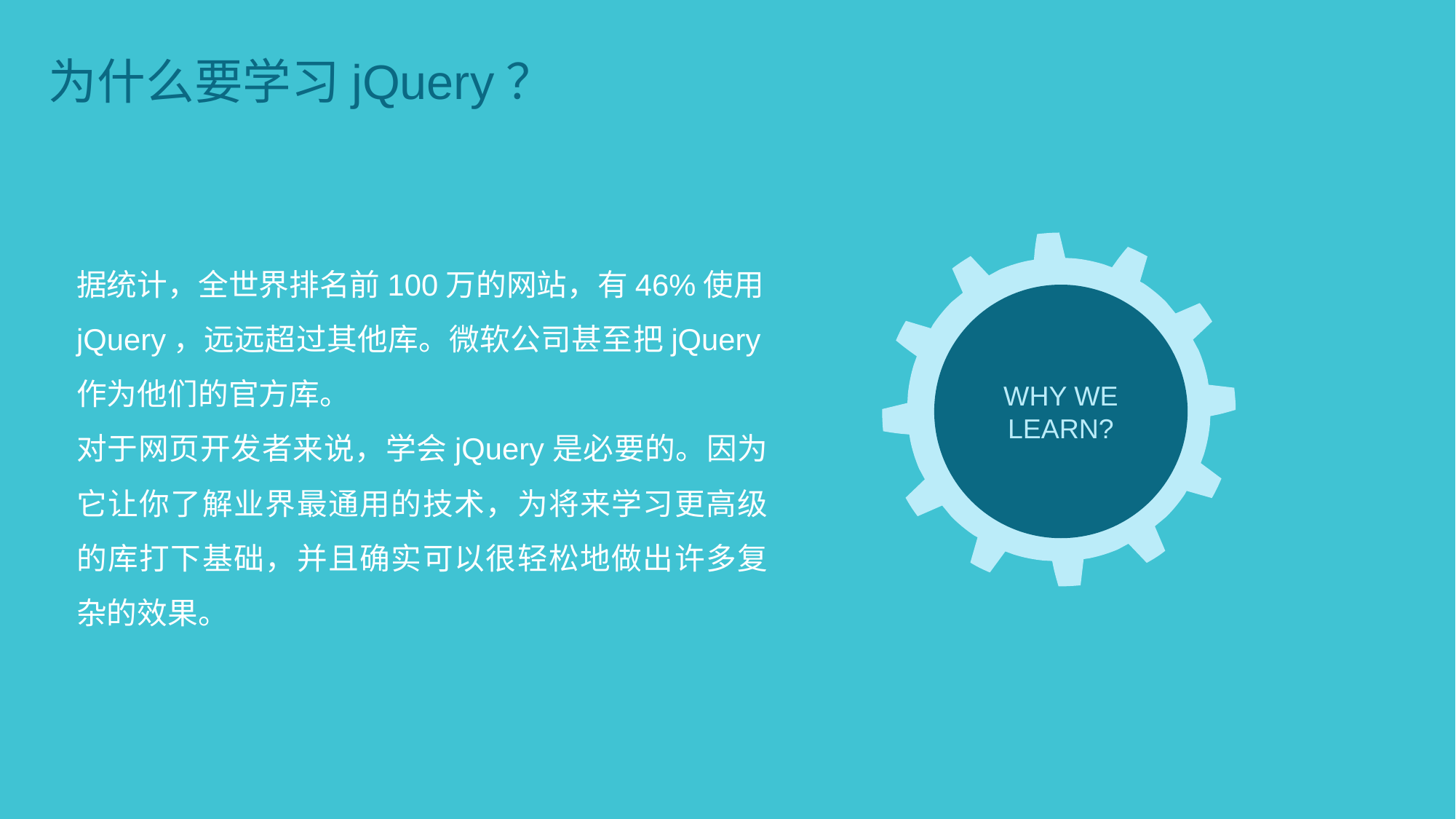

为什么要学习jQuery？

WHY WE LEARN?
据统计，全世界排名前100万的网站，有46%使用jQuery，远远超过其他库。微软公司甚至把jQuery作为他们的官方库。
对于网页开发者来说，学会jQuery是必要的。因为它让你了解业界最通用的技术，为将来学习更高级的库打下基础，并且确实可以很轻松地做出许多复杂的效果。